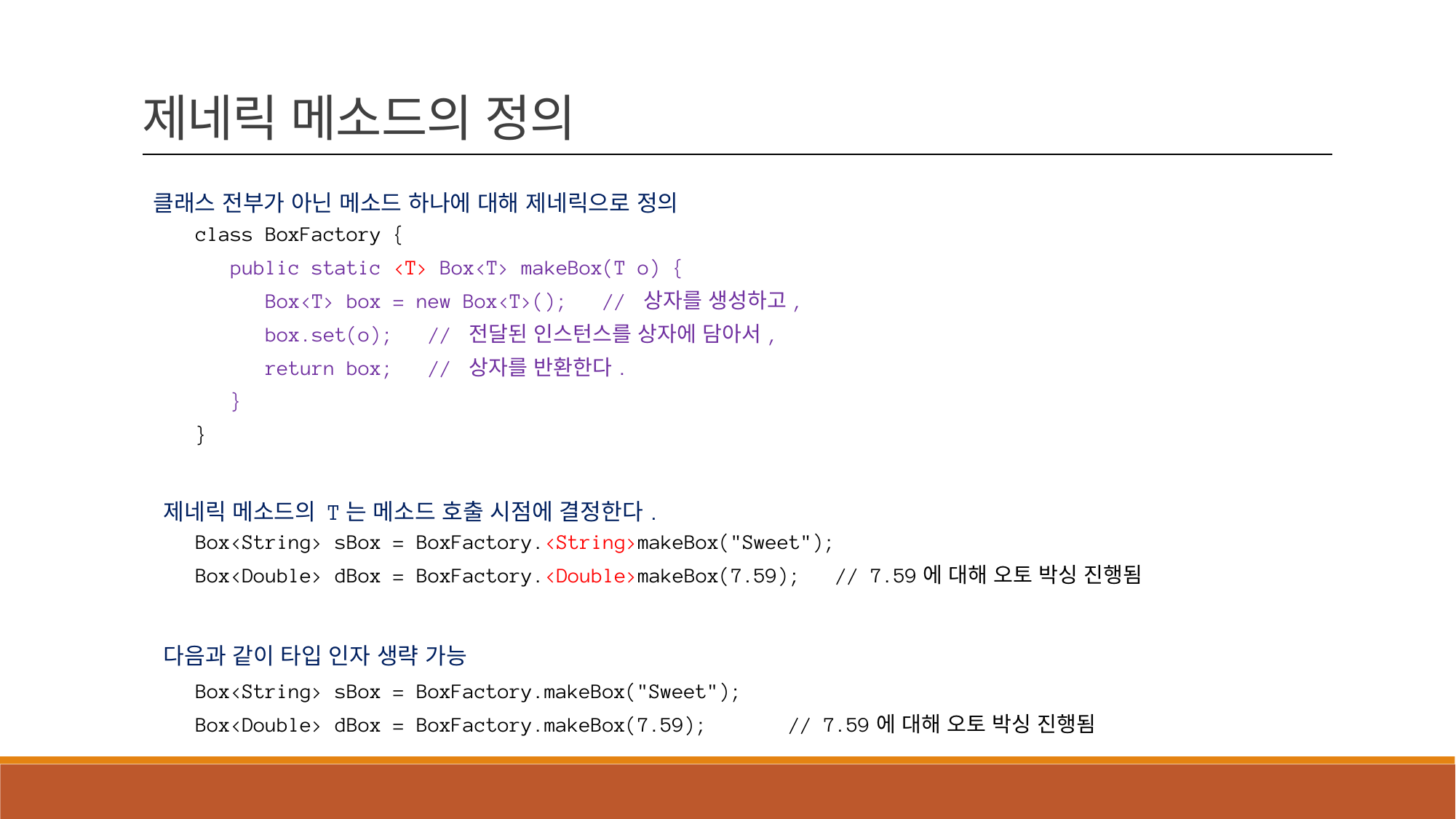

제네릭 메소드의 정의
클래스 전부가 아닌 메소드 하나에 대해 제네릭으로 정의
class BoxFactory {
   public static <T> Box<T> makeBox(T o) {
      Box<T> box = new Box<T>();   // 상자를 생성하고,
      box.set(o);   // 전달된 인스턴스를 상자에 담아서,
      return box;   // 상자를 반환한다.
   }
}
제네릭 메소드의 T는 메소드 호출 시점에 결정한다.
Box<String> sBox = BoxFactory.<String>makeBox("Sweet");
Box<Double> dBox = BoxFactory.<Double>makeBox(7.59);   // 7.59에 대해 오토 박싱 진행됨
다음과 같이 타입 인자 생략 가능
Box<String> sBox = BoxFactory.makeBox("Sweet");
Box<Double> dBox = BoxFactory.makeBox(7.59);       // 7.59에 대해 오토 박싱 진행됨